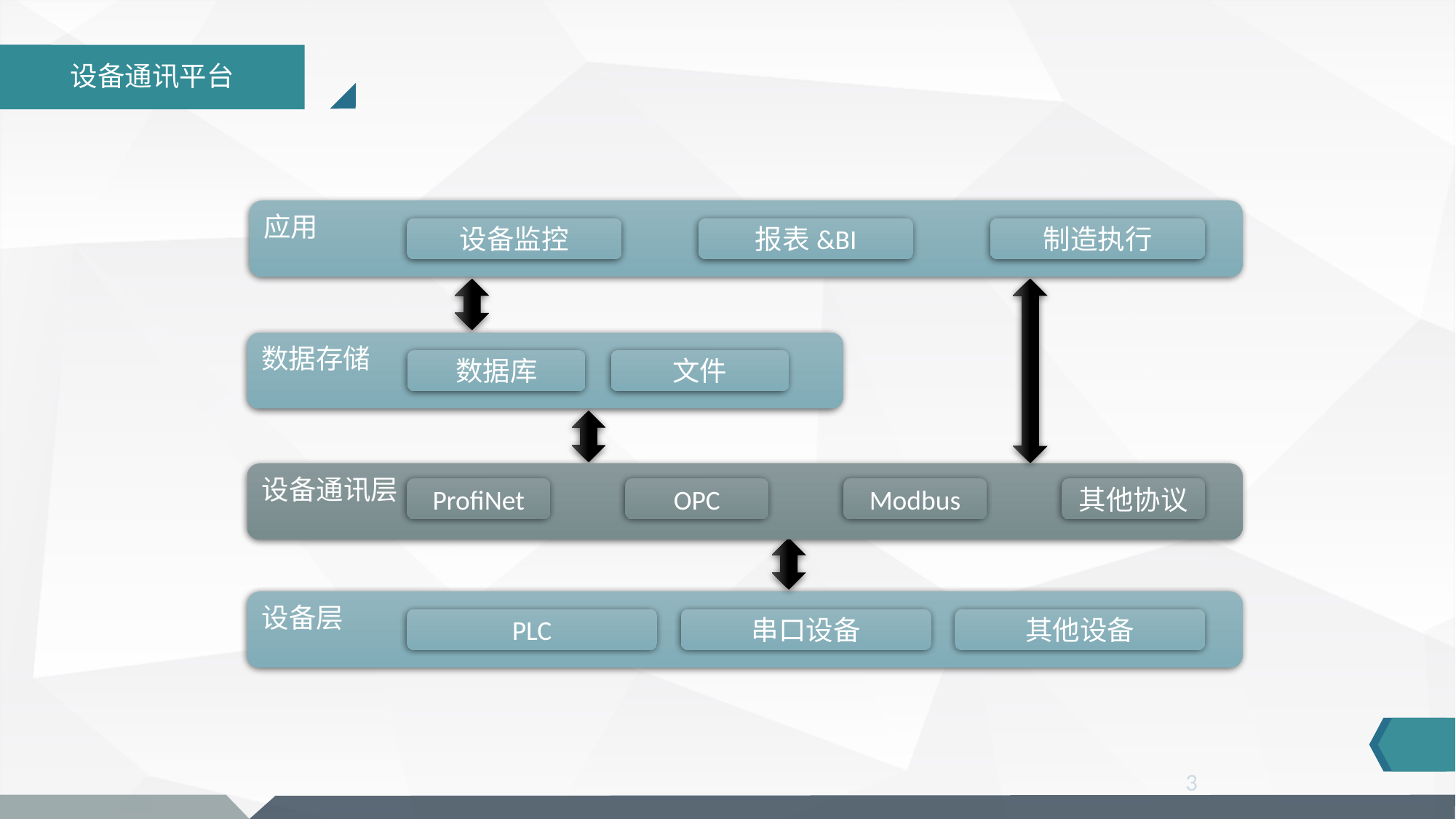

2
设备通讯平台

应用
设备监控
报表&BI
制造执行

数据存储
数据库
文件

设备通讯层
ProfiNet
OPC
Modbus
其他协议

设备层
PLC
串口设备
其他设备

3